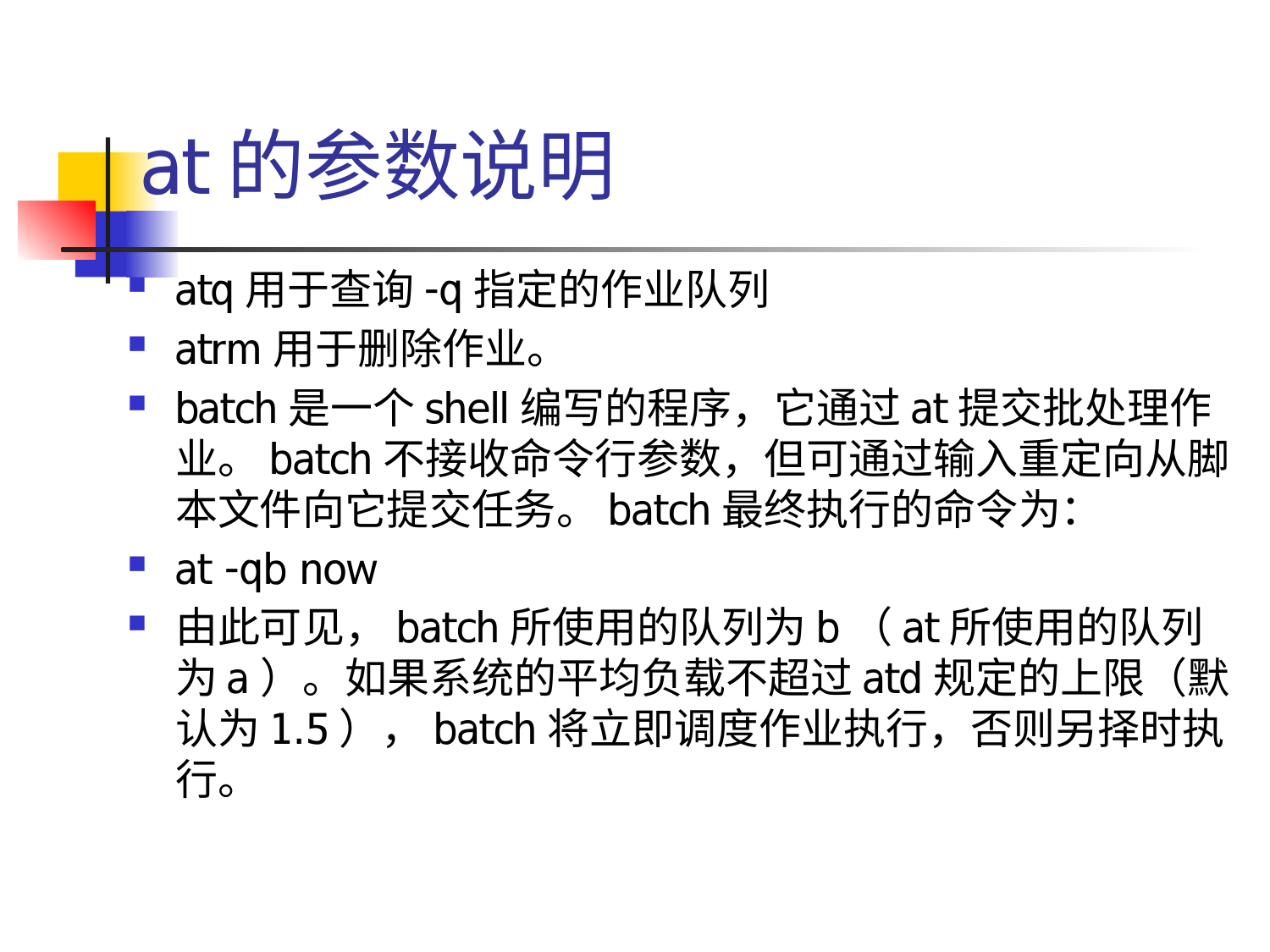

# at的参数说明
atq用于查询-q指定的作业队列
atrm用于删除作业。
batch是一个shell编写的程序，它通过at提交批处理作业。batch不接收命令行参数，但可通过输入重定向从脚本文件向它提交任务。batch最终执行的命令为：
at -qb now
由此可见，batch所使用的队列为b（at所使用的队列为a）。如果系统的平均负载不超过atd规定的上限（默认为1.5），batch将立即调度作业执行，否则另择时执行。